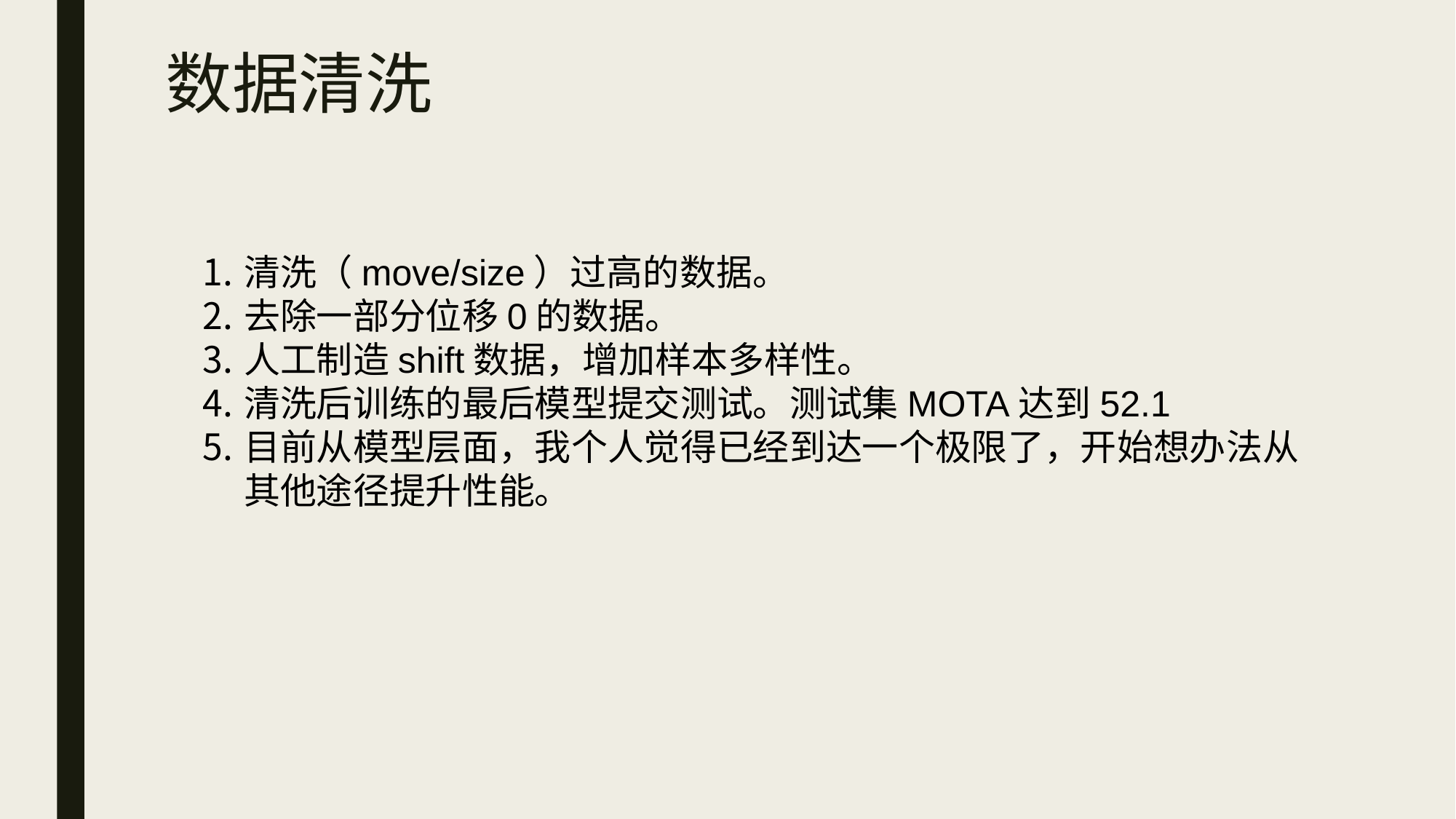

# 数据清洗
清洗（move/size）过高的数据。
去除一部分位移0的数据。
人工制造shift数据，增加样本多样性。
清洗后训练的最后模型提交测试。测试集MOTA达到52.1
目前从模型层面，我个人觉得已经到达一个极限了，开始想办法从其他途径提升性能。